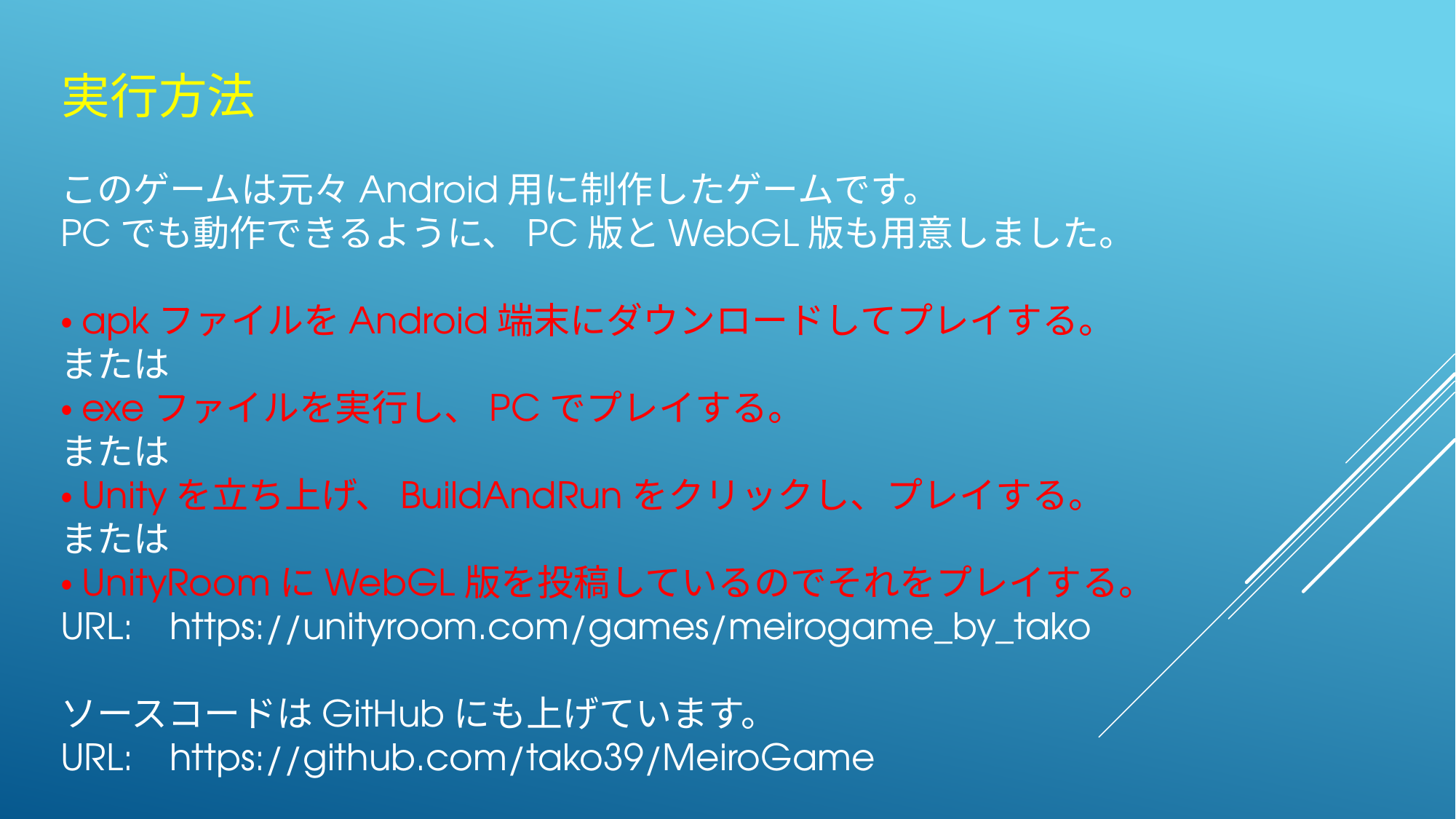

実行方法
このゲームは元々Android用に制作したゲームです。
PCでも動作できるように、PC版とWebGL版も用意しました。

・apkファイルをAndroid端末にダウンロードしてプレイする。
または
・exeファイルを実行し、PCでプレイする。
または
・Unityを立ち上げ、BuildAndRunをクリックし、プレイする。
または
・UnityRoomにWebGL版を投稿しているのでそれをプレイする。
URL:	https://unityroom.com/games/meirogame_by_tako

ソースコードはGitHubにも上げています。
URL:	https://github.com/tako39/MeiroGame